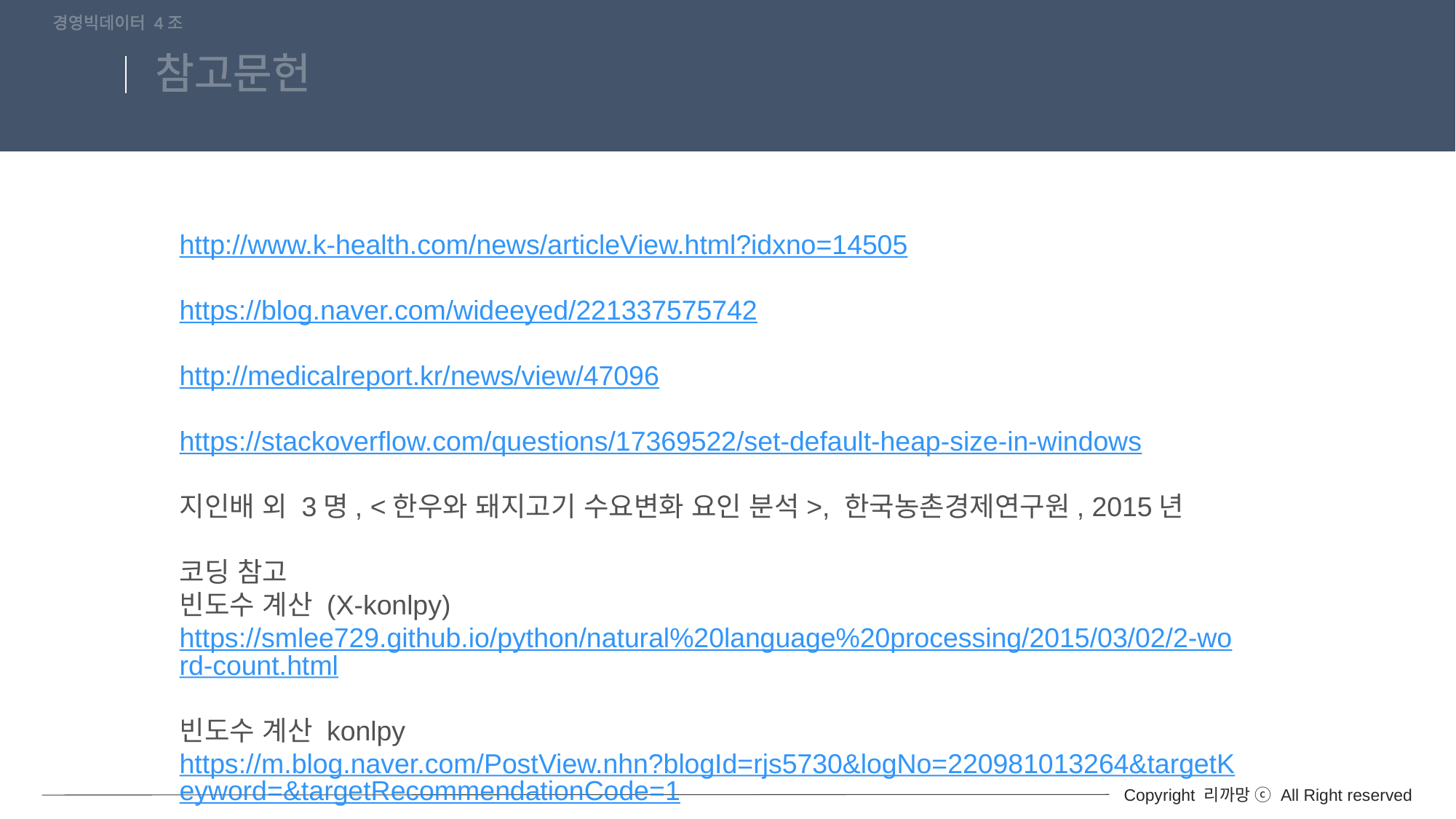

경영빅데이터 4조
# 참고문헌
http://www.k-health.com/news/articleView.html?idxno=14505

https://blog.naver.com/wideeyed/221337575742

http://medicalreport.kr/news/view/47096

https://stackoverflow.com/questions/17369522/set-default-heap-size-in-windows

지인배 외 3명, <한우와 돼지고기 수요변화 요인 분석>, 한국농촌경제연구원, 2015년

코딩 참고
빈도수 계산 (X-konlpy)
https://smlee729.github.io/python/natural%20language%20processing/2015/03/02/2-word-count.html

빈도수 계산 konlpy
https://m.blog.naver.com/PostView.nhn?blogId=rjs5730&logNo=220981013264&targetKeyword=&targetRecommendationCode=1